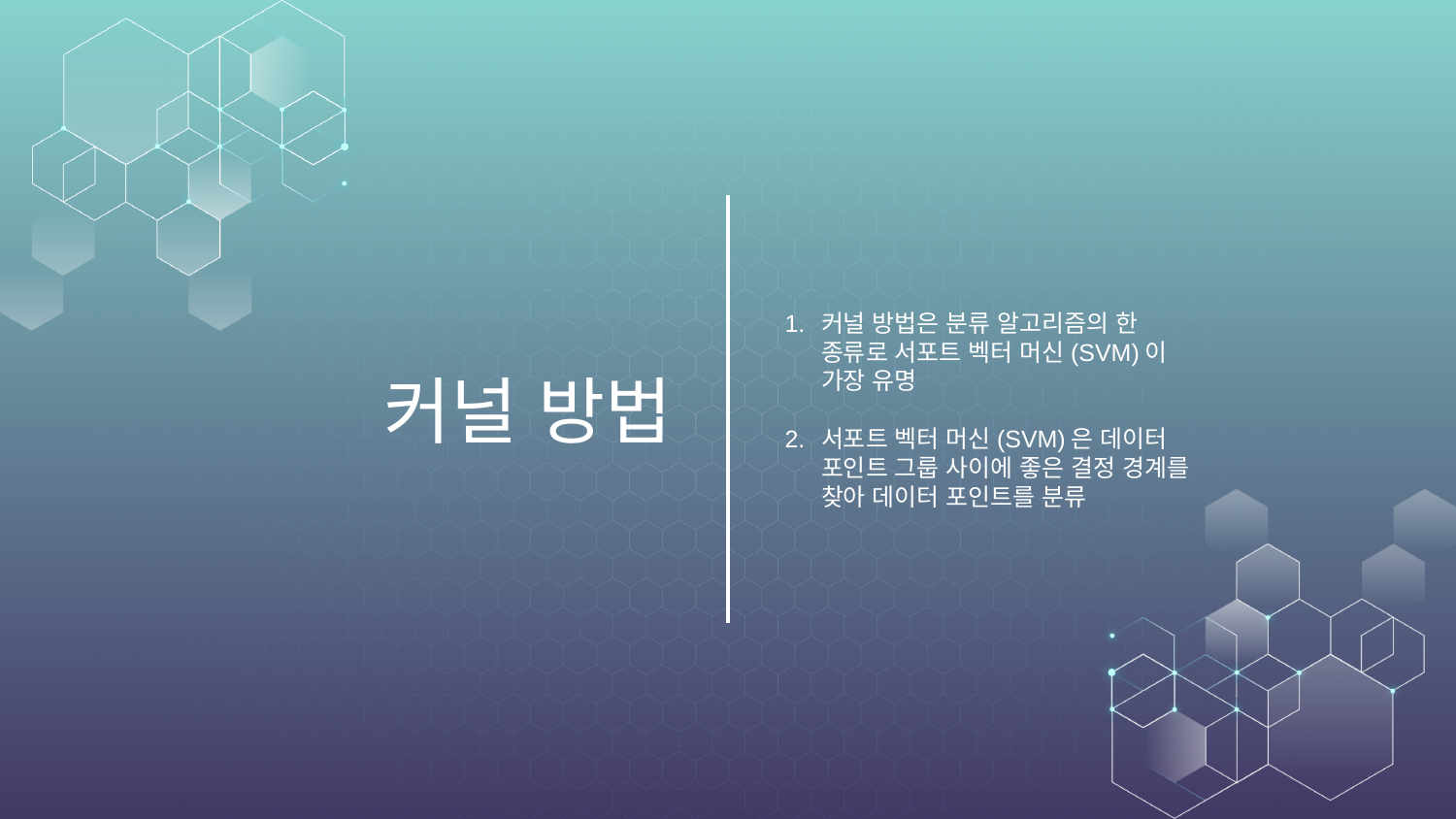

커널 방법은 분류 알고리즘의 한 종류로 서포트 벡터 머신(SVM)이 가장 유명

서포트 벡터 머신(SVM)은 데이터 포인트 그룹 사이에 좋은 결정 경계를 찾아 데이터 포인트를 분류
# 커널 방법